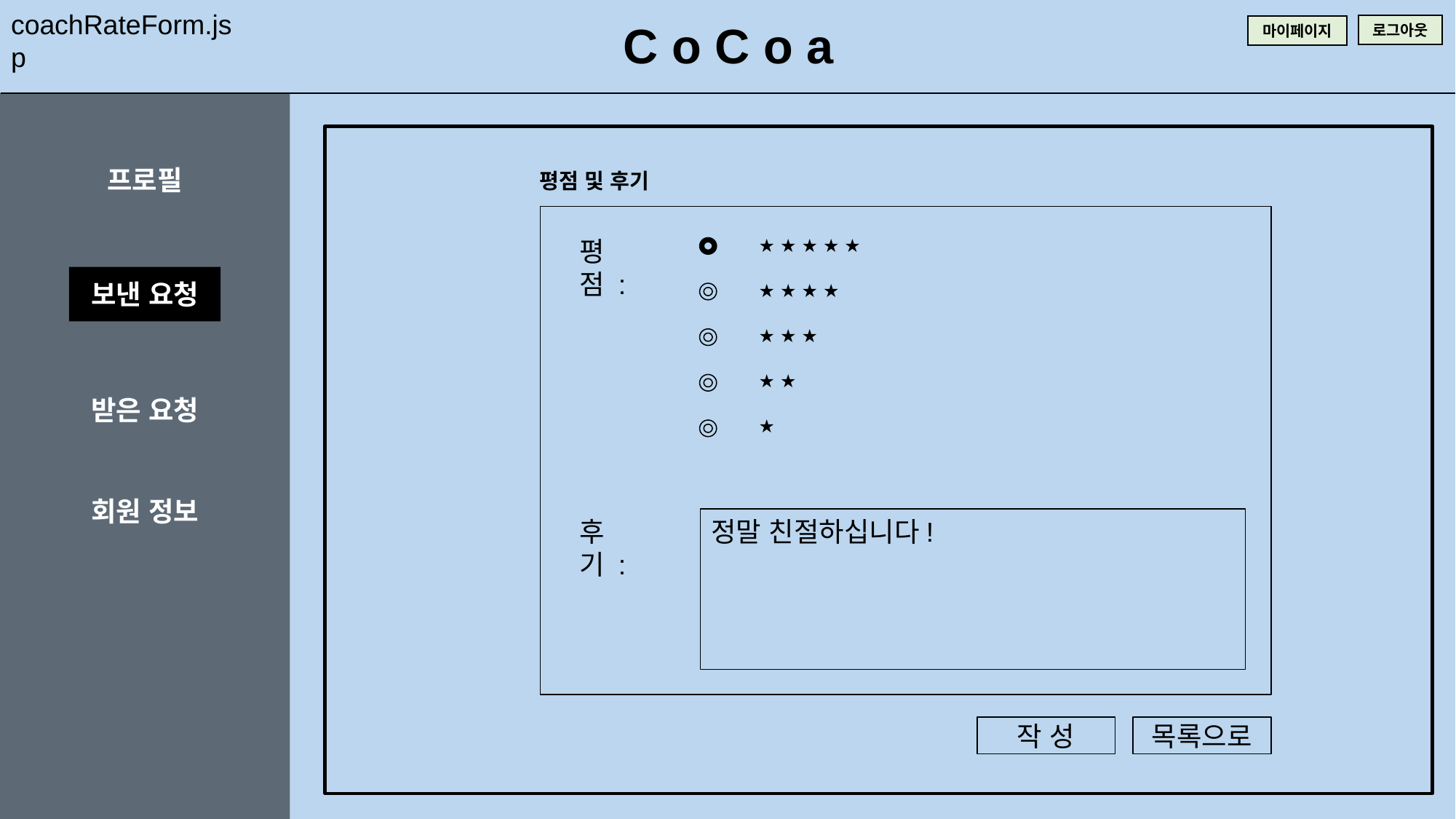

coachRateForm.jsp
C o C o a
로그아웃
마이페이지

프로필
평점 및 후기

평점 :
★ ★ ★ ★ ★

보낸 요청
★ ★ ★ ★

★ ★ ★

★ ★

받은 요청
★

회원 정보
후기 :
정말 친절하십니다!
작 성
목록으로